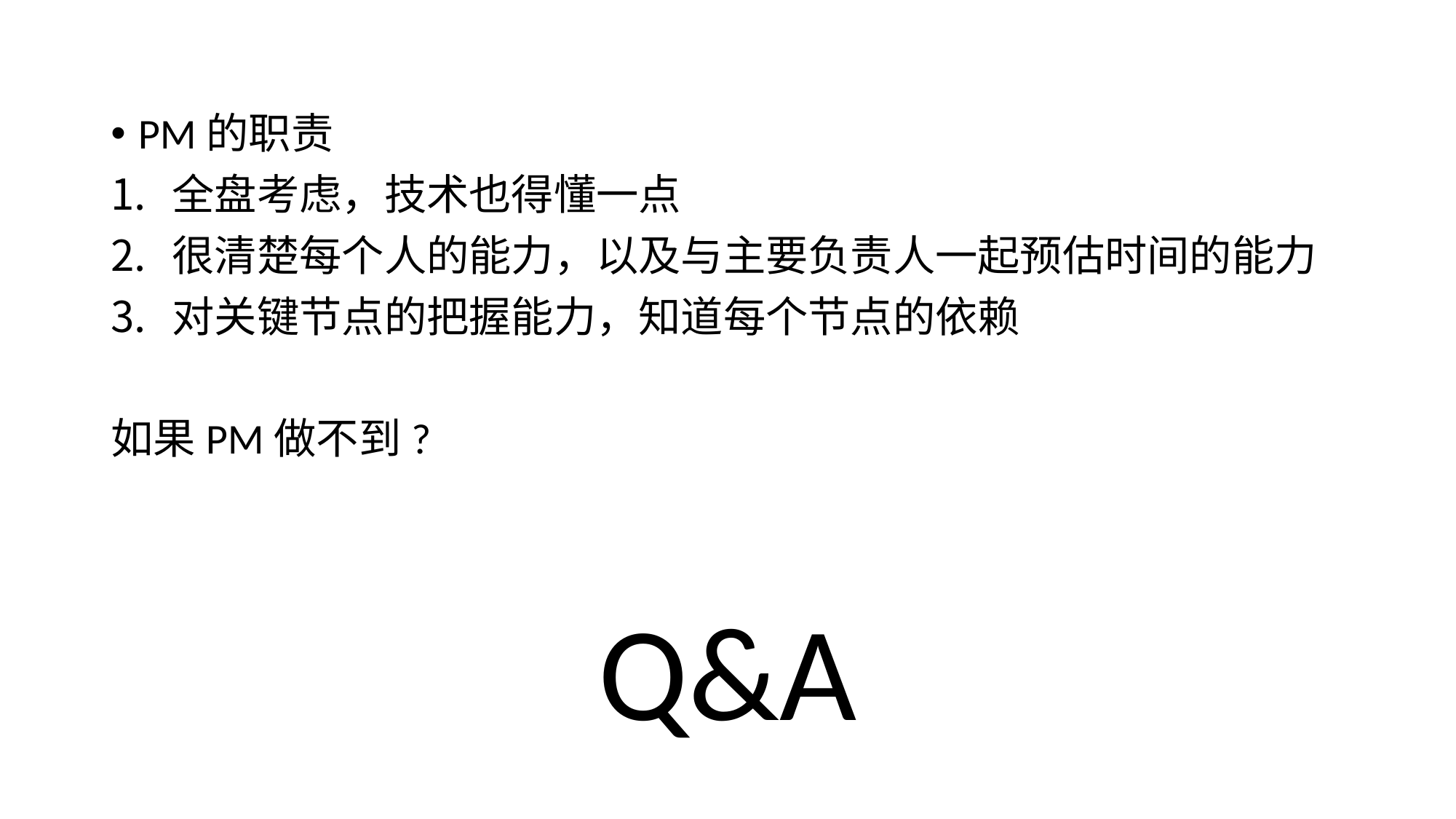

PM的职责
全盘考虑，技术也得懂一点
很清楚每个人的能力，以及与主要负责人一起预估时间的能力
对关键节点的把握能力，知道每个节点的依赖

如果PM做不到?
# Q&A